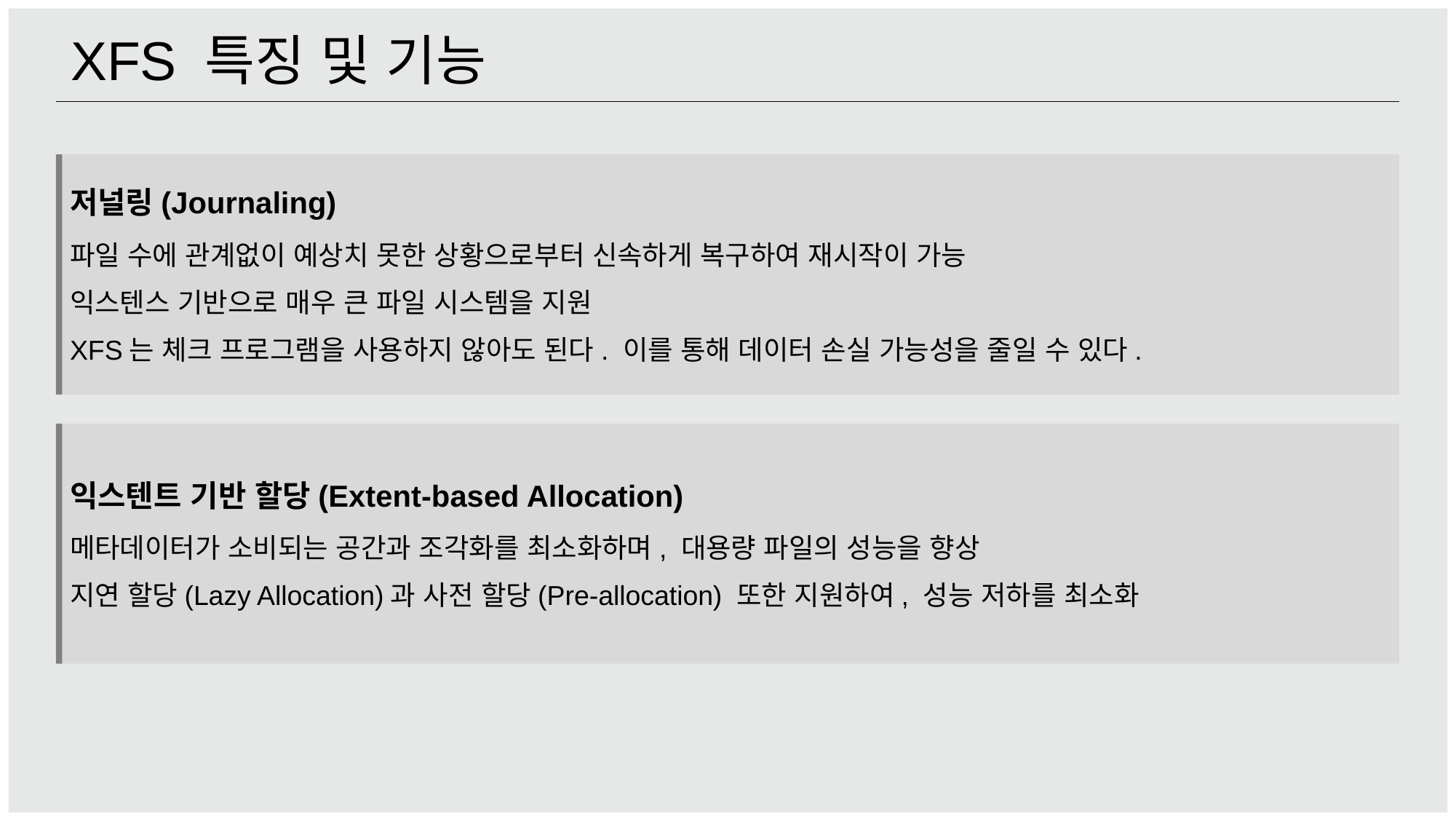

XFS 특징 및 기능

저널링(Journaling)

파일 수에 관계없이 예상치 못한 상황으로부터 신속하게 복구하여 재시작이 가능

익스텐스 기반으로 매우 큰 파일 시스템을 지원

XFS는 체크 프로그램을 사용하지 않아도 된다. 이를 통해 데이터 손실 가능성을 줄일 수 있다.

익스텐트 기반 할당(Extent-based Allocation)

메타데이터가 소비되는 공간과 조각화를 최소화하며, 대용량 파일의 성능을 향상

지연 할당(Lazy Allocation)과 사전 할당(Pre-allocation) 또한 지원하여, 성능 저하를 최소화